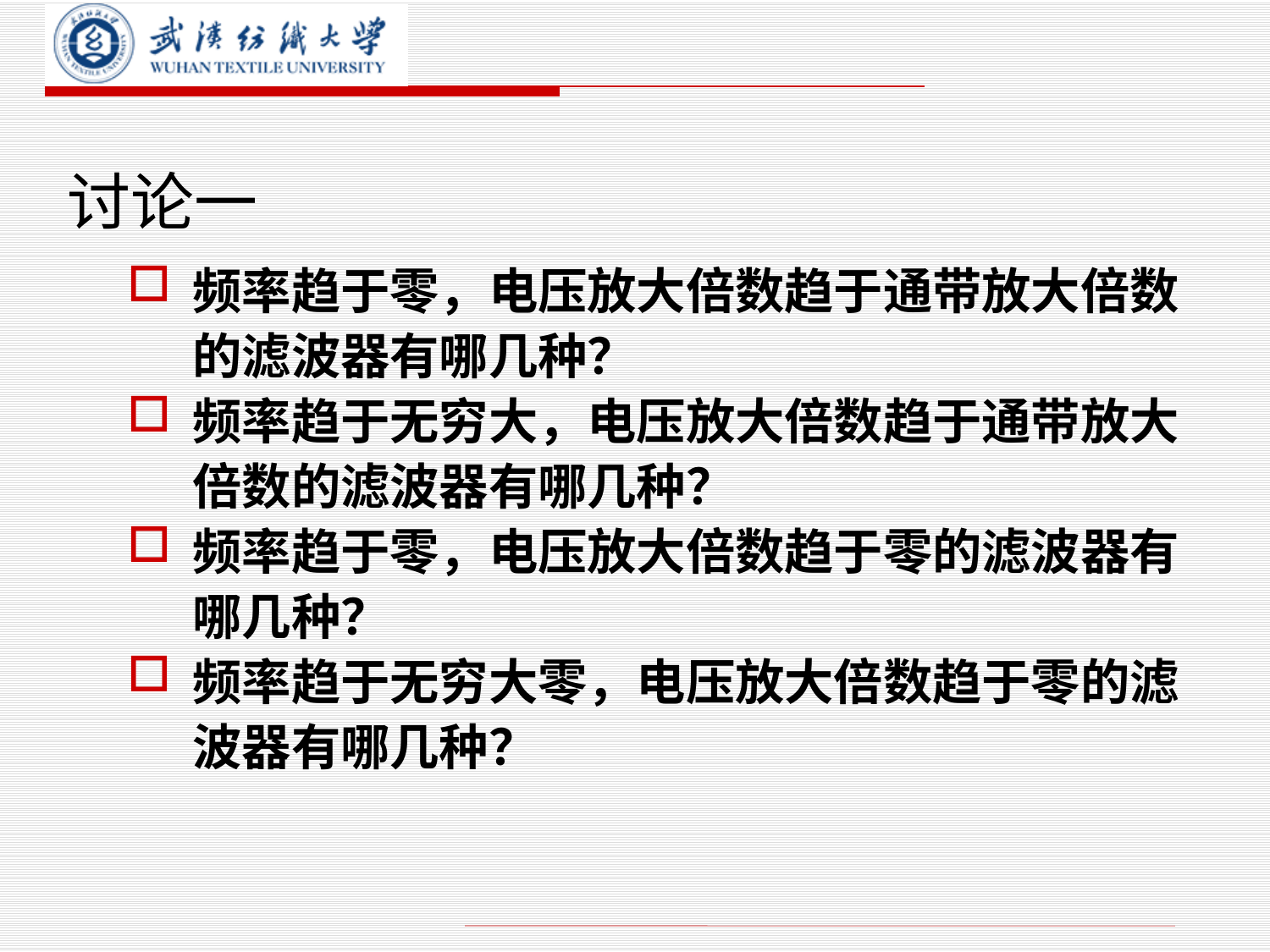

# 讨论一
频率趋于零，电压放大倍数趋于通带放大倍数的滤波器有哪几种？
频率趋于无穷大，电压放大倍数趋于通带放大倍数的滤波器有哪几种？
频率趋于零，电压放大倍数趋于零的滤波器有哪几种？
频率趋于无穷大零，电压放大倍数趋于零的滤波器有哪几种？